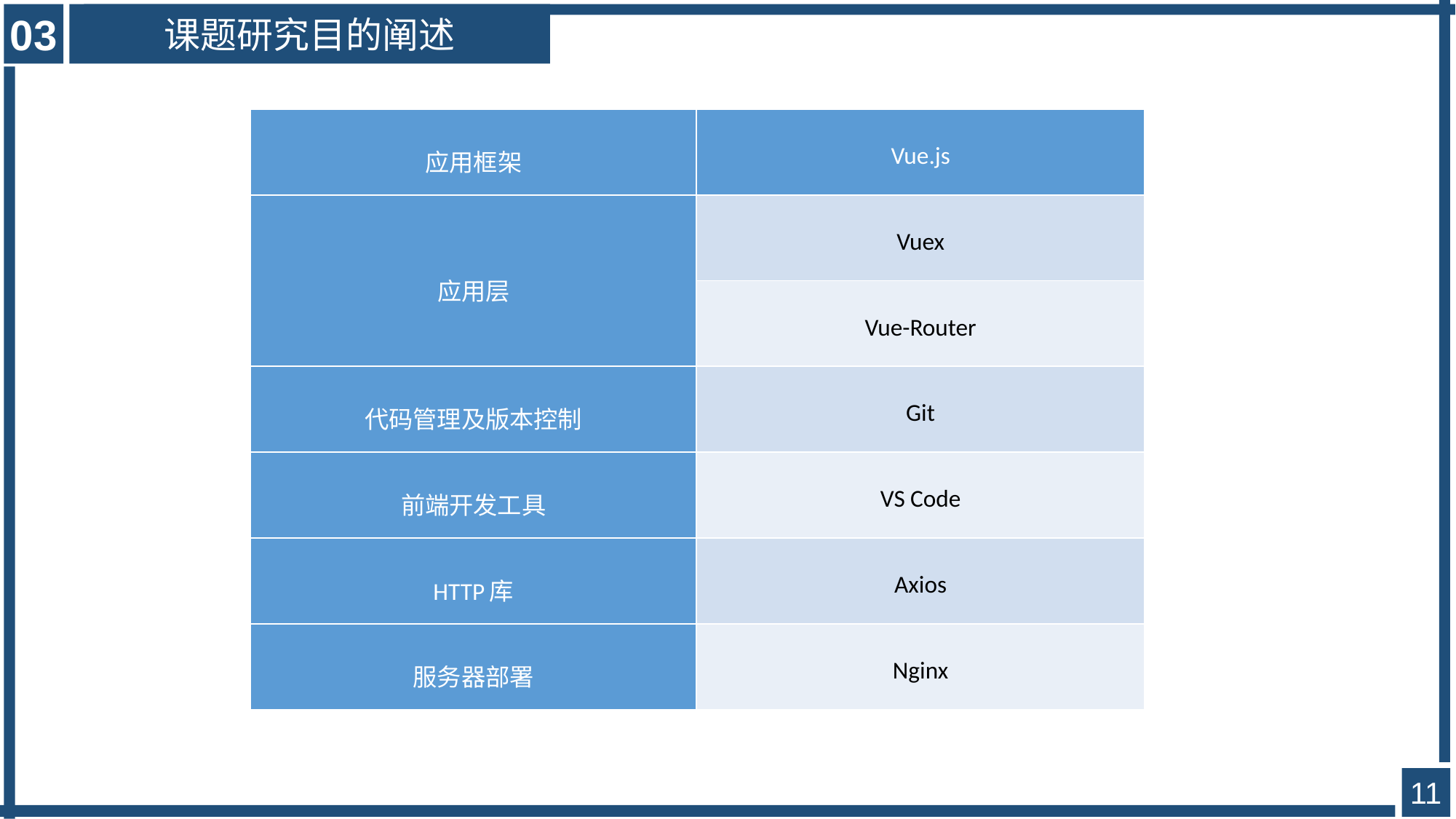

03
课题研究目的阐述

| 应用框架 | Vue.js |
| --- | --- |
| 应用层 | Vuex |
|  | Vue-Router |
| 代码管理及版本控制 | Git |
| 前端开发工具 | VS Code |
| HTTP库 | Axios |
| 服务器部署 | Nginx |

11